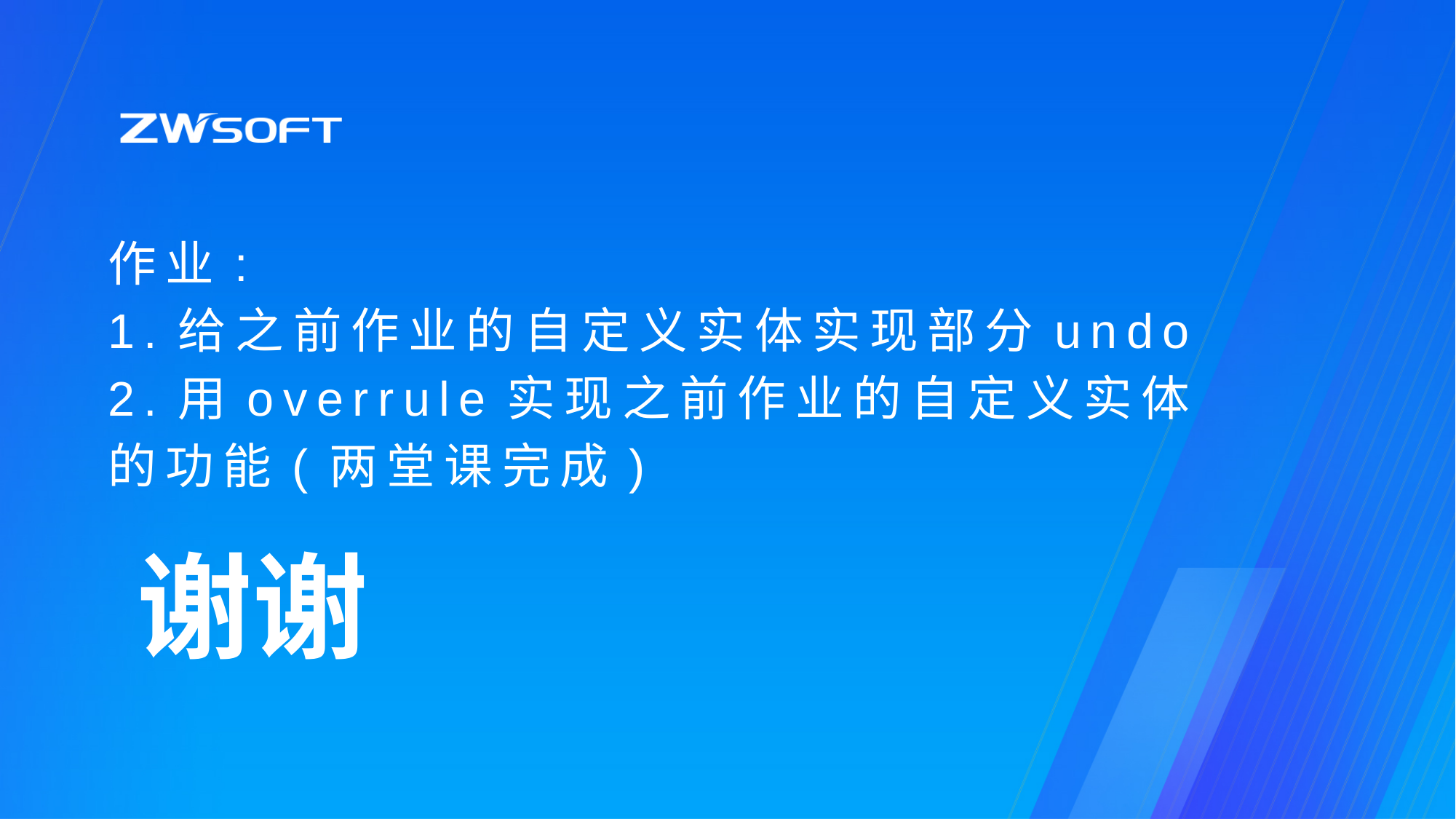

作业:
1.给之前作业的自定义实体实现部分undo
2.用overrule实现之前作业的自定义实体
的功能(两堂课完成)
谢谢